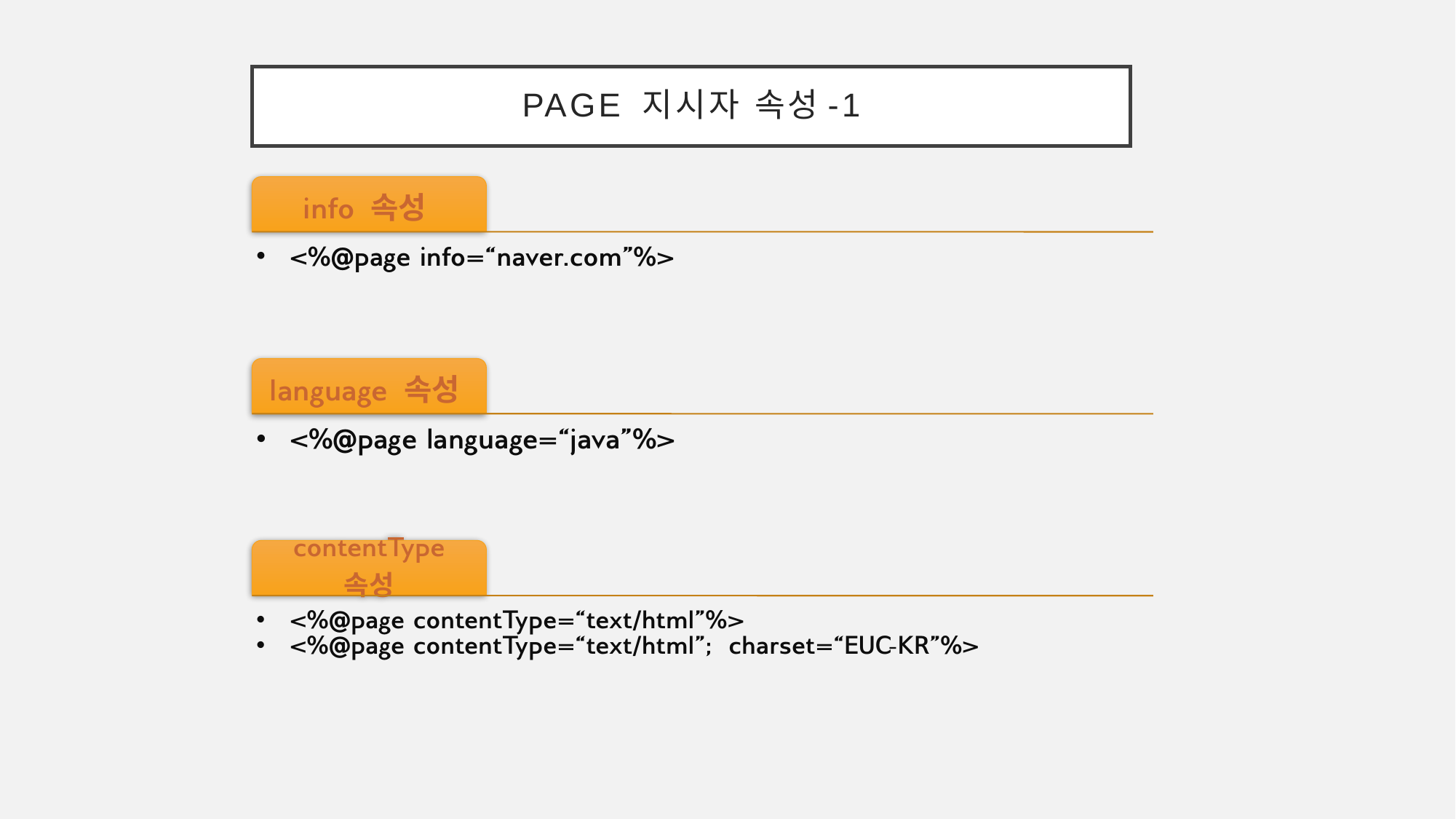

# page 지시자 속성-1
info 속성
<%@page info=“naver.com”%>
language 속성
<%@page language=“java”%>
contentType 속성
<%@page contentType=“text/html”%>
<%@page contentType=“text/html”;  charset=“EUC-KR”%>